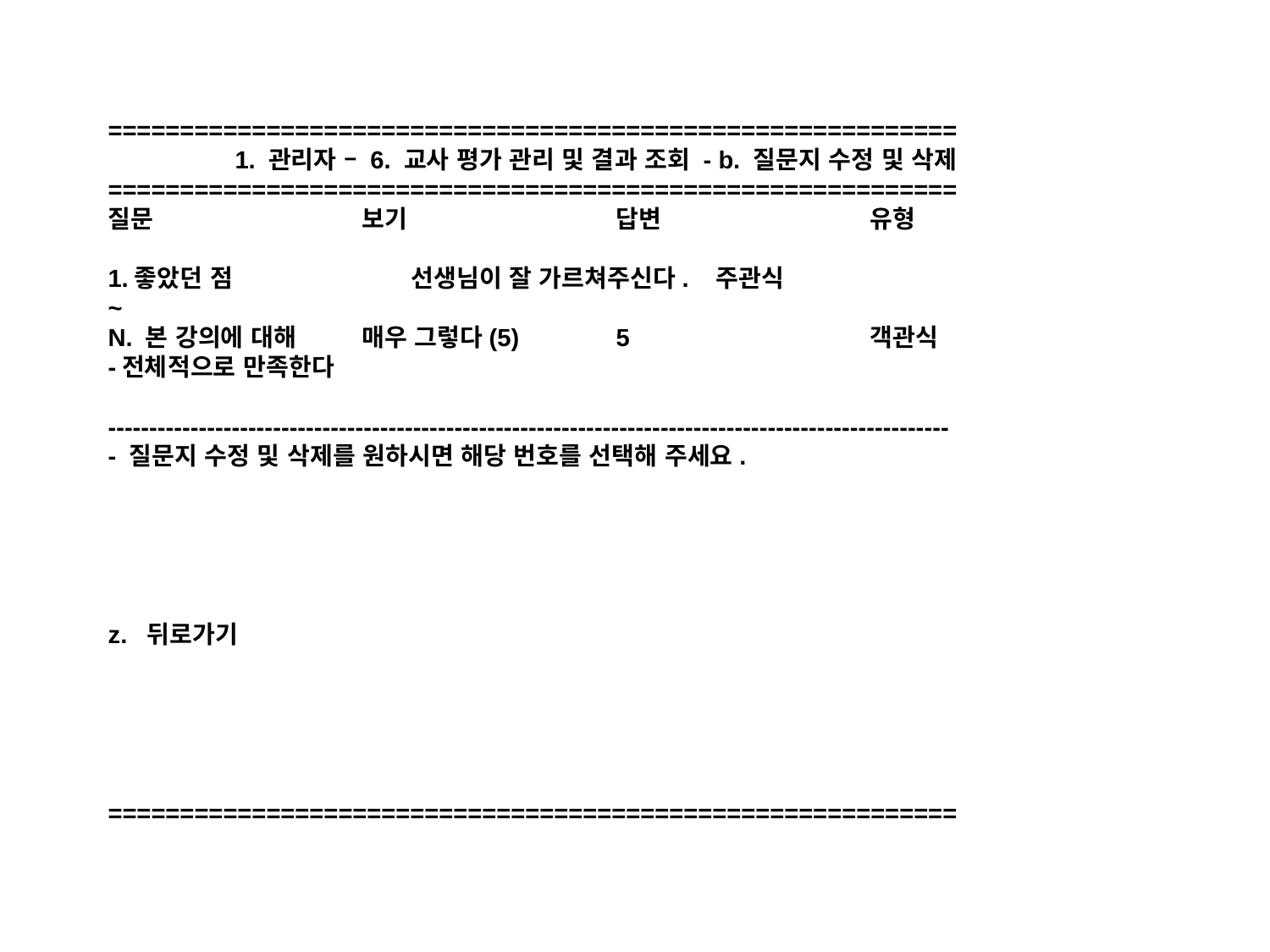

===========================================================
	1. 관리자 – 6. 교사 평가 관리 및 결과 조회 - b. 질문지 수정 및 삭제
===========================================================
질문		보기		답변		유형

1.좋았던 점		       선생님이 잘 가르쳐주신다.   주관식
~
N. 본 강의에 대해	매우 그렇다(5)	5		객관식
-전체적으로 만족한다

------------------------------------------------------------------------------------------------------
- 질문지 수정 및 삭제를 원하시면 해당 번호를 선택해 주세요.

z.  뒤로가기
===========================================================